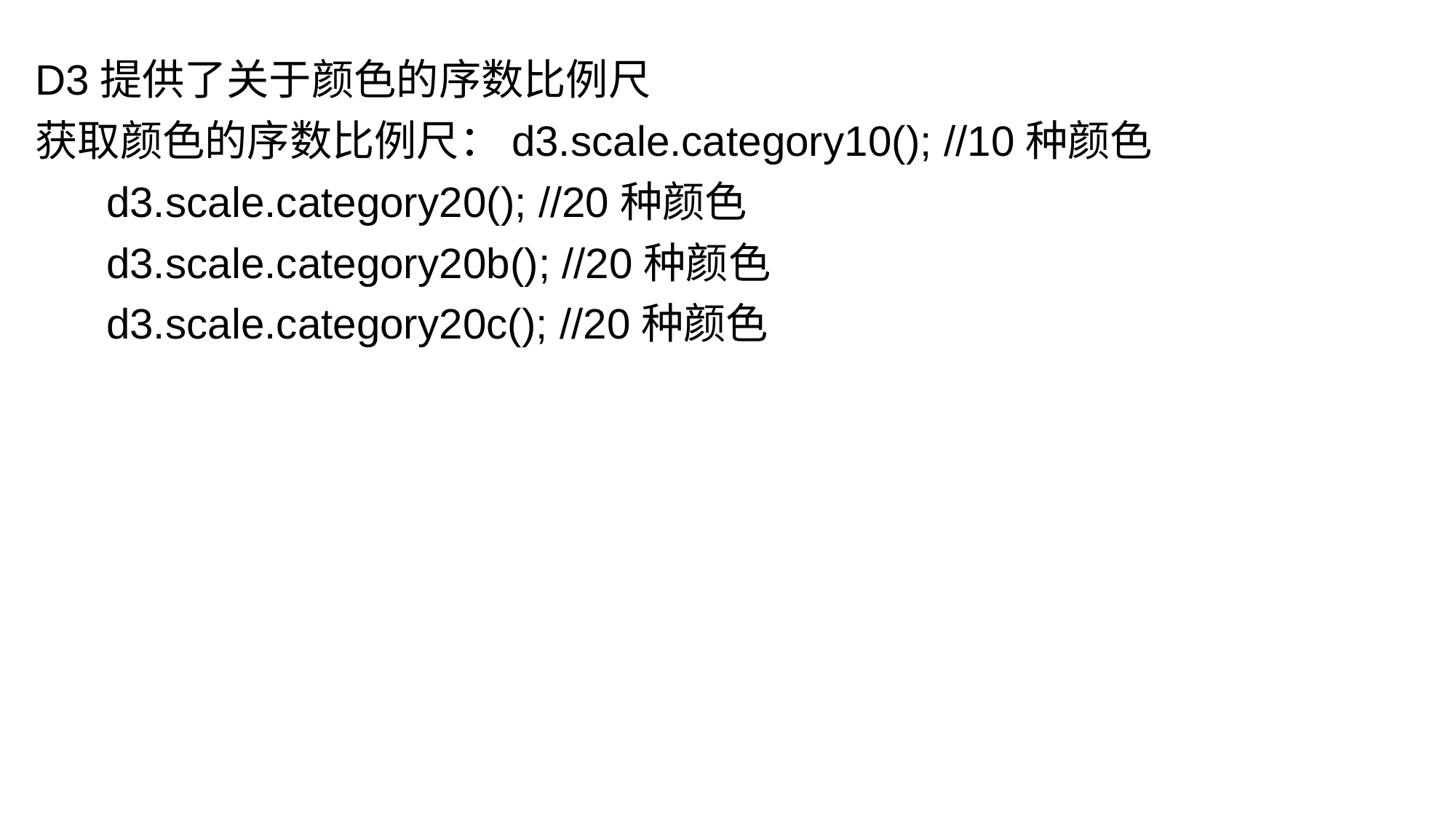

D3提供了关于颜色的序数比例尺
获取颜色的序数比例尺：d3.scale.category10(); //10种颜色
      d3.scale.category20(); //20种颜色
      d3.scale.category20b(); //20种颜色
      d3.scale.category20c(); //20种颜色